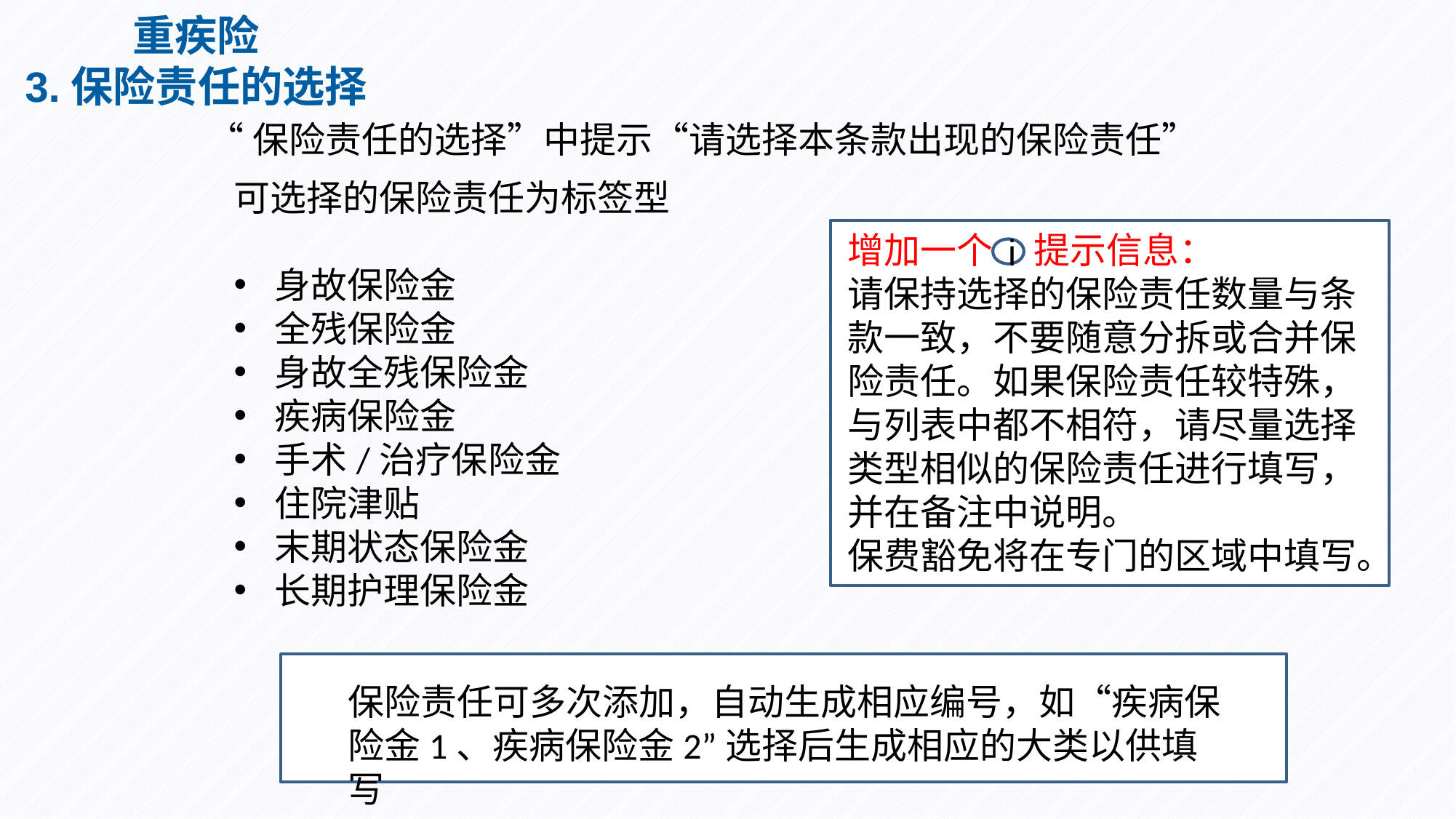

重疾险
3.保险责任的选择
“保险责任的选择”中提示“请选择本条款出现的保险责任”
可选择的保险责任为标签型

身故保险金
全残保险金
身故全残保险金
疾病保险金
手术/治疗保险金
住院津贴
末期状态保险金
长期护理保险金

增加一个     提示信息：
请保持选择的保险责任数量与条款一致，不要随意分拆或合并保险责任。如果保险责任较特殊，与列表中都不相符，请尽量选择类型相似的保险责任进行填写，并在备注中说明。
保费豁免将在专门的区域中填写。
i

保险责任可多次添加，自动生成相应编号，如“疾病保险金1、疾病保险金2”选择后生成相应的大类以供填写